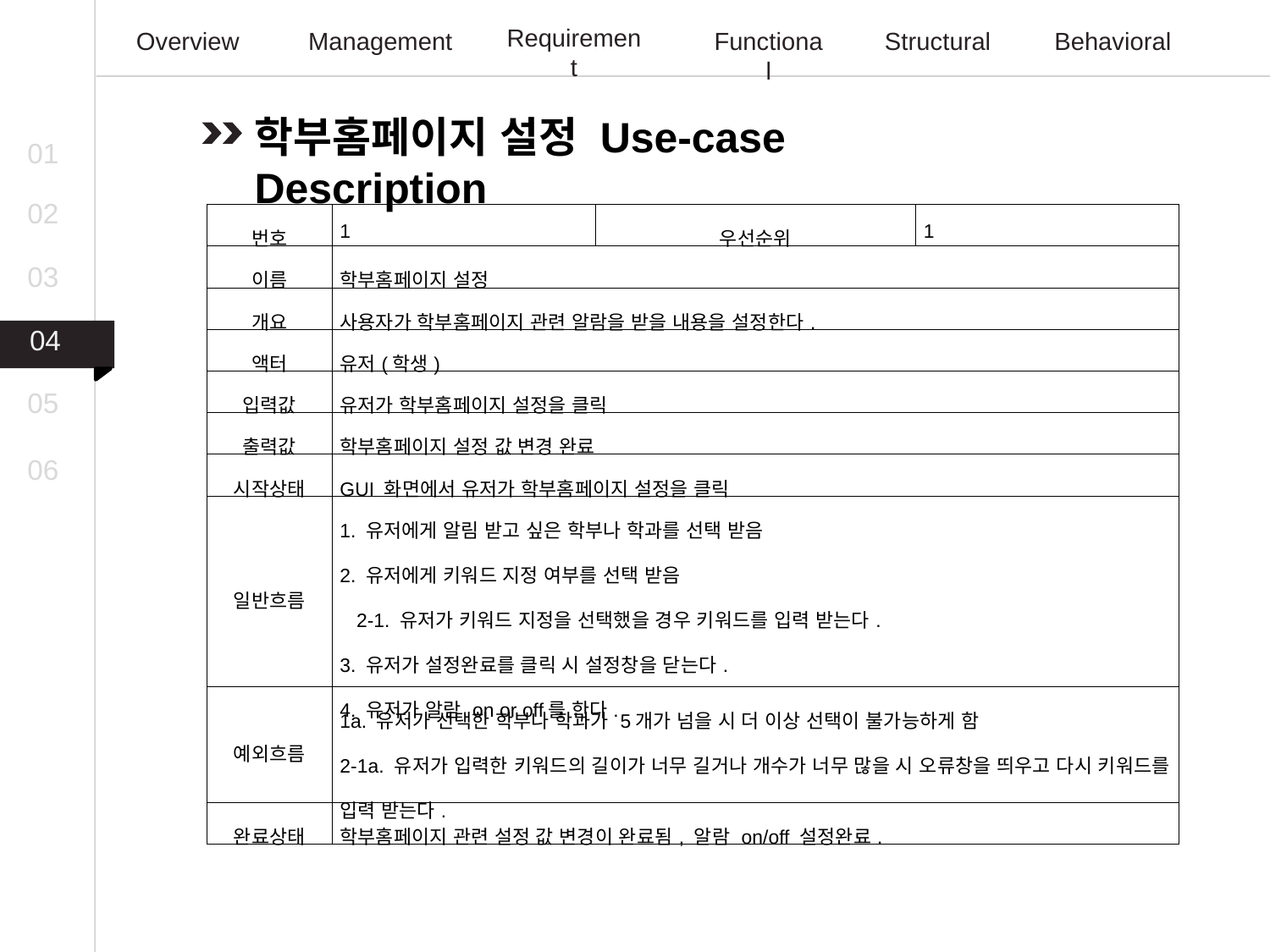

Requirement
Overview
Management
Functional
Structural
Behavioral
학부홈페이지 설정 Use-case Description

01
02
| 번호 | 1 | 우선순위 | 1 |
| --- | --- | --- | --- |
| 이름 | 학부홈페이지 설정 |  |  |
| 개요 | 사용자가 학부홈페이지 관련 알람을 받을 내용을 설정한다. |  |  |
| 액터 | 유저(학생) |  |  |
| 입력값 | 유저가 학부홈페이지 설정을 클릭 |  |  |
| 출력값 | 학부홈페이지 설정 값 변경 완료 |  |  |
| 시작상태 | GUI 화면에서 유저가 학부홈페이지 설정을 클릭 |  |  |
| 일반흐름 | 1. 유저에게 알림 받고 싶은 학부나 학과를 선택 받음 2. 유저에게 키워드 지정 여부를 선택 받음 2-1. 유저가 키워드 지정을 선택했을 경우 키워드를 입력 받는다. 3. 유저가 설정완료를 클릭 시 설정창을 닫는다. 4. 유저가 알람 on or off를 한다. |  |  |
| 예외흐름 | 1a. 유저가 선택한 학부나 학과가 5개가 넘을 시 더 이상 선택이 불가능하게 함 2-1a. 유저가 입력한 키워드의 길이가 너무 길거나 개수가 너무 많을 시 오류창을 띄우고 다시 키워드를 입력 받는다. |  |  |
| 완료상태 | 학부홈페이지 관련 설정 값 변경이 완료됨, 알람 on/off 설정완료. |  |  |
03
04

05
06